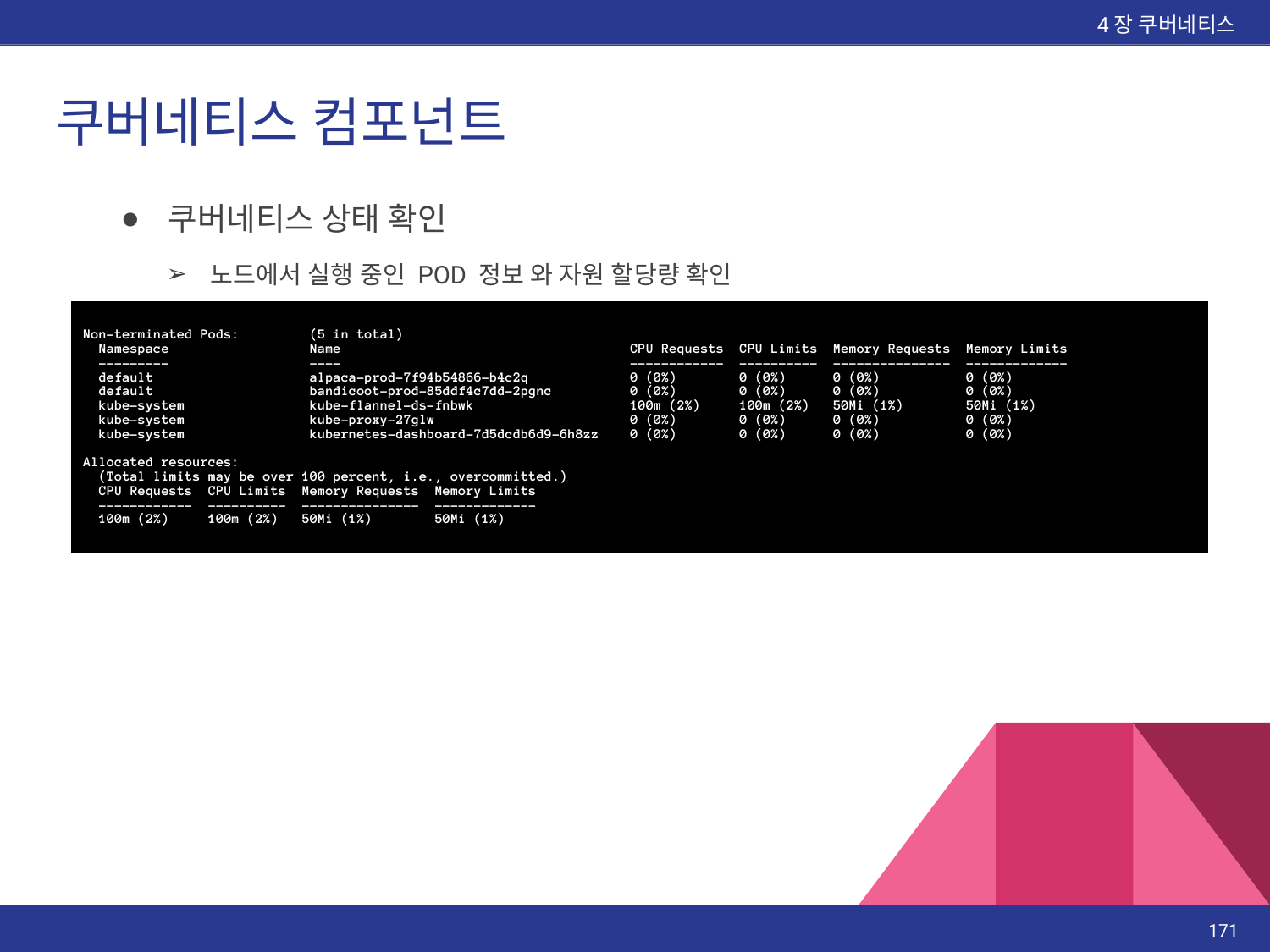

4장 쿠버네티스

# 쿠버네티스 컴포넌트
쿠버네티스 상태 확인
노드에서 실행 중인 POD 정보 와 자원 할당량 확인
| Non-terminated Pods: (5 in total) Namespace Name CPU Requests CPU Limits Memory Requests Memory Limits --------- ---- ------------ ---------- --------------- ------------- default alpaca-prod-7f94b54866-b4c2q 0 (0%) 0 (0%) 0 (0%) 0 (0%) default bandicoot-prod-85ddf4c7dd-2pgnc 0 (0%) 0 (0%) 0 (0%) 0 (0%) kube-system kube-flannel-ds-fnbwk 100m (2%) 100m (2%) 50Mi (1%) 50Mi (1%) kube-system kube-proxy-27glw 0 (0%) 0 (0%) 0 (0%) 0 (0%) kube-system kubernetes-dashboard-7d5dcdb6d9-6h8zz 0 (0%) 0 (0%) 0 (0%) 0 (0%) Allocated resources: (Total limits may be over 100 percent, i.e., overcommitted.) CPU Requests CPU Limits Memory Requests Memory Limits ------------ ---------- --------------- ------------- 100m (2%) 100m (2%) 50Mi (1%) 50Mi (1%) |
| --- |
171